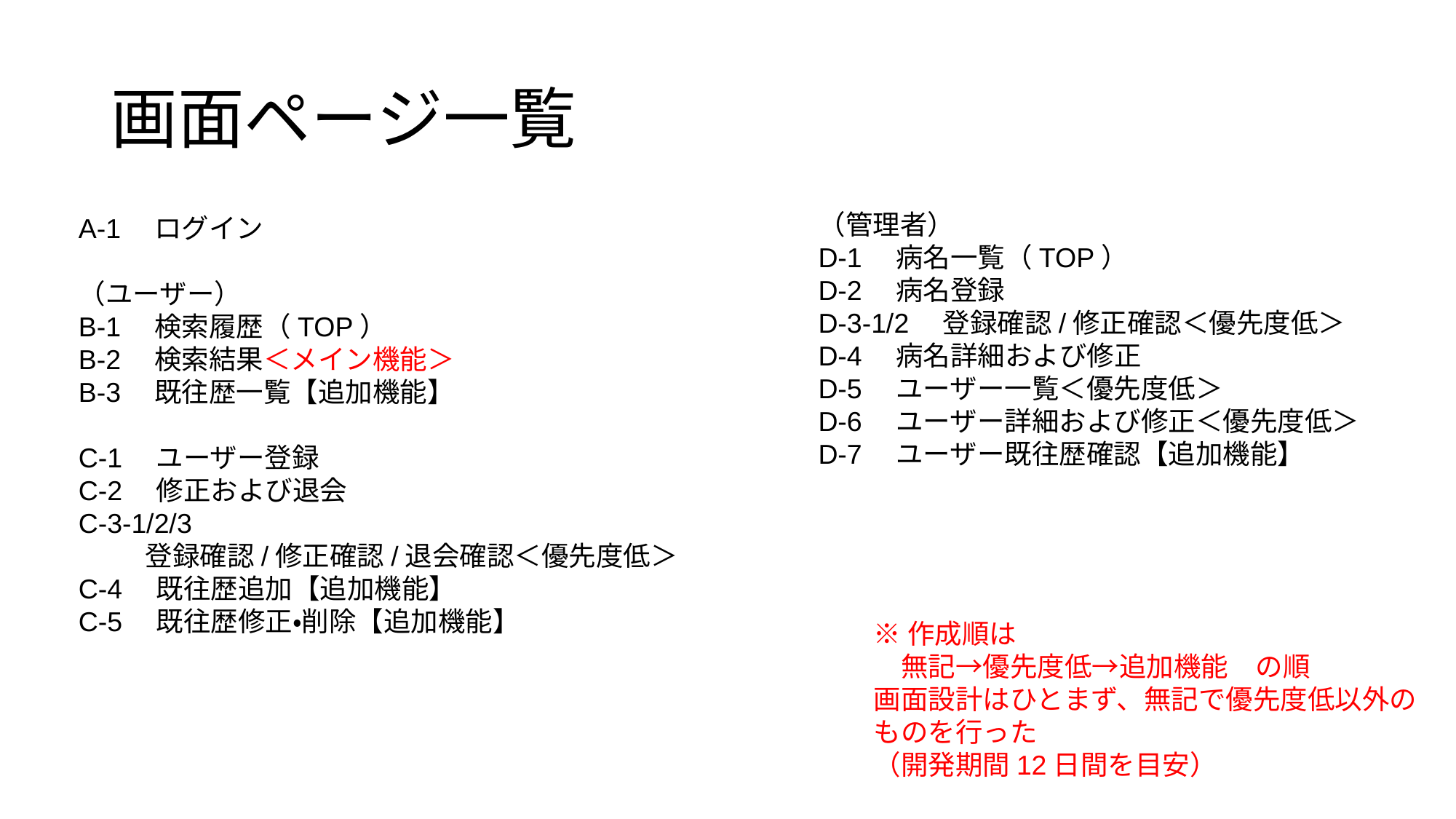

# 画面ページ一覧
（管理者）
D-1　病名一覧（TOP）
D-2　病名登録
D-3-1/2　登録確認/修正確認＜優先度低＞
D-4　病名詳細および修正
D-5　ユーザー一覧＜優先度低＞
D-6　ユーザー詳細および修正＜優先度低＞
D-7　ユーザー既往歴確認【追加機能】
A-1　ログイン

（ユーザー）
B-1　検索履歴（TOP）
B-2　検索結果＜メイン機能＞
B-3　既往歴一覧【追加機能】

C-1　ユーザー登録
C-2　修正および退会
C-3-1/2/3
　　  登録確認/修正確認/退会確認＜優先度低＞
C-4　既往歴追加【追加機能】
C-5　既往歴修正・削除【追加機能】
※作成順は
　無記→優先度低→追加機能　の順
画面設計はひとまず、無記で優先度低以外の
ものを行った
（開発期間12日間を目安）